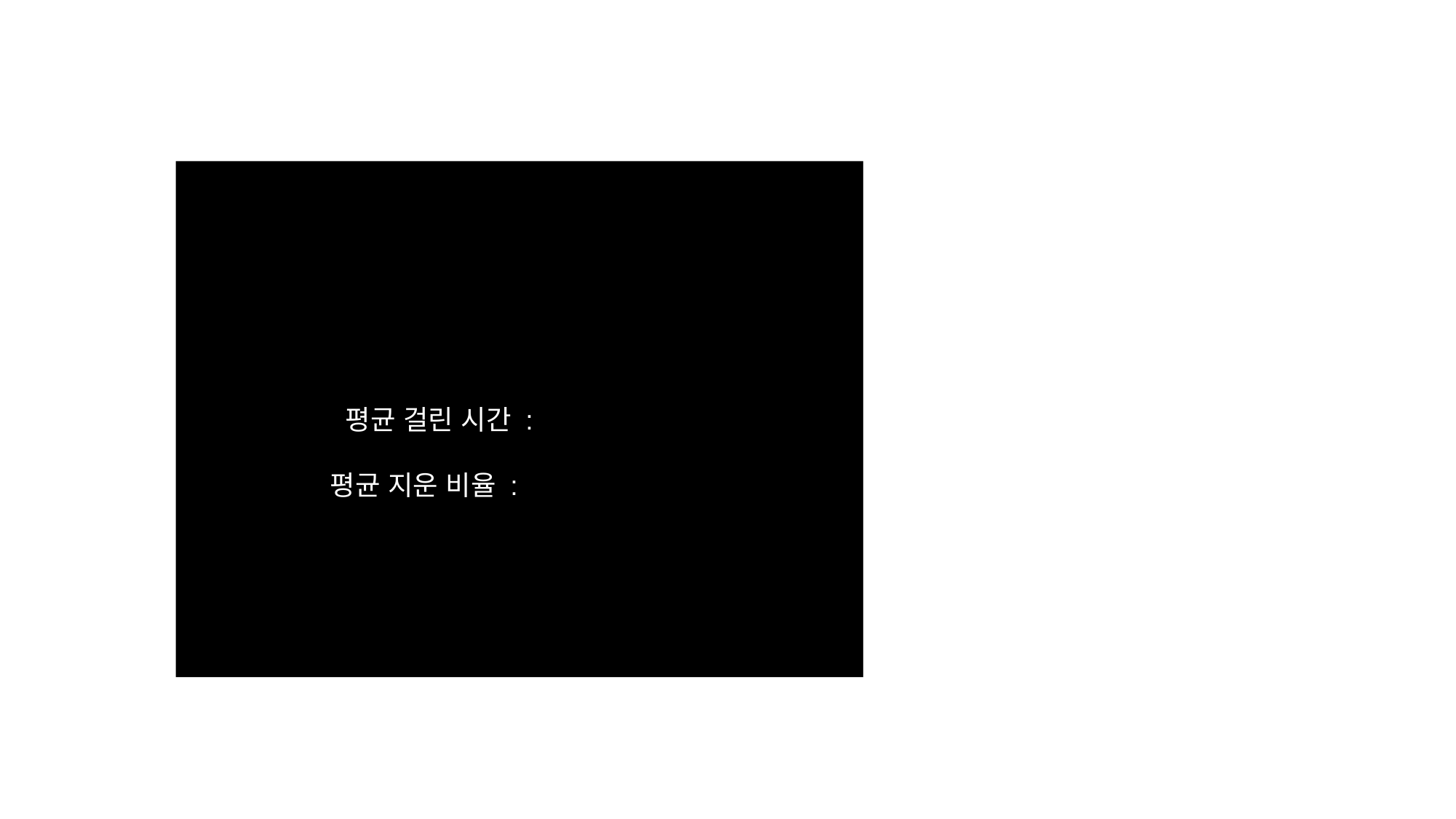

평균 걸린 시간 :

                   평균 지운 비율 :